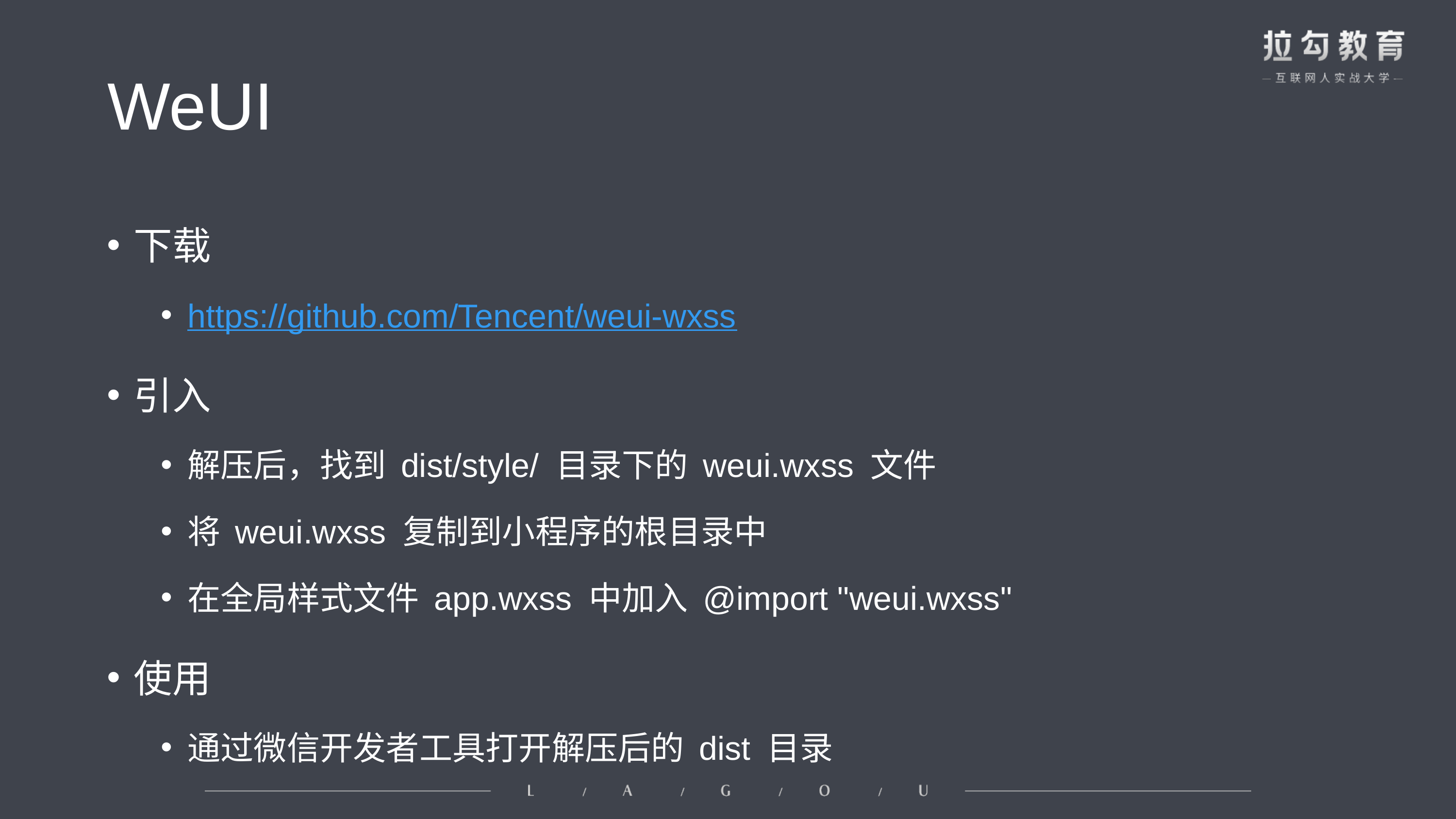

# WeUI
下载
https://github.com/Tencent/weui-wxss
引入
解压后，找到 dist/style/ 目录下的 weui.wxss 文件
将 weui.wxss 复制到小程序的根目录中
在全局样式文件 app.wxss 中加入 @import "weui.wxss"
使用
通过微信开发者工具打开解压后的 dist 目录